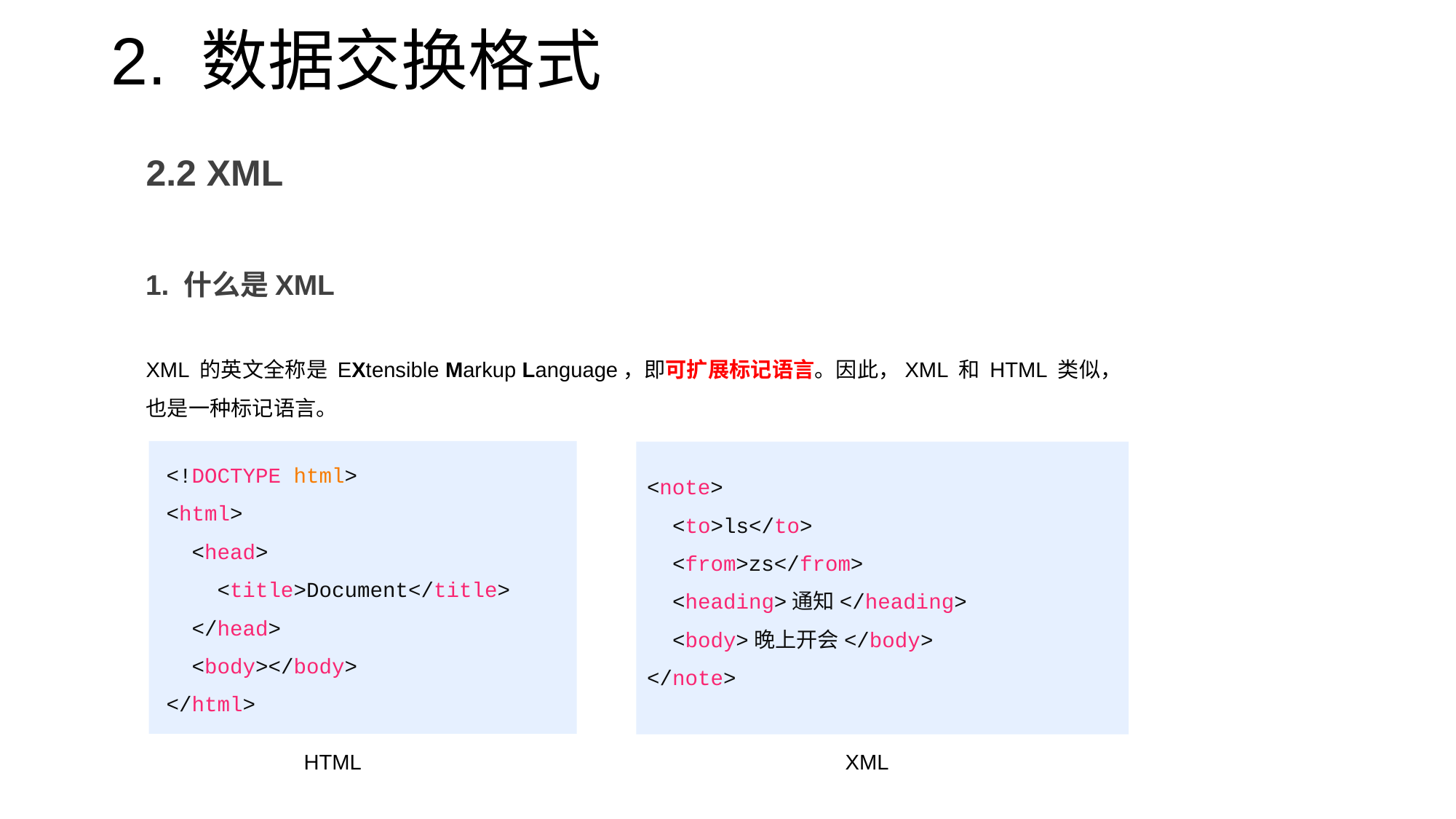

# 2. 数据交换格式
2.2 XML
1. 什么是XML
XML 的英文全称是 EXtensible Markup Language，即可扩展标记语言。因此，XML 和 HTML 类似，也是一种标记语言。

<note>
  <to>ls</to>
  <from>zs</from>
  <heading>通知</heading>
  <body>晚上开会</body>
</note>

<!DOCTYPE html>
<html>
  <head>
    <title>Document</title>
  </head>
  <body></body>
</html>

HTML
XML